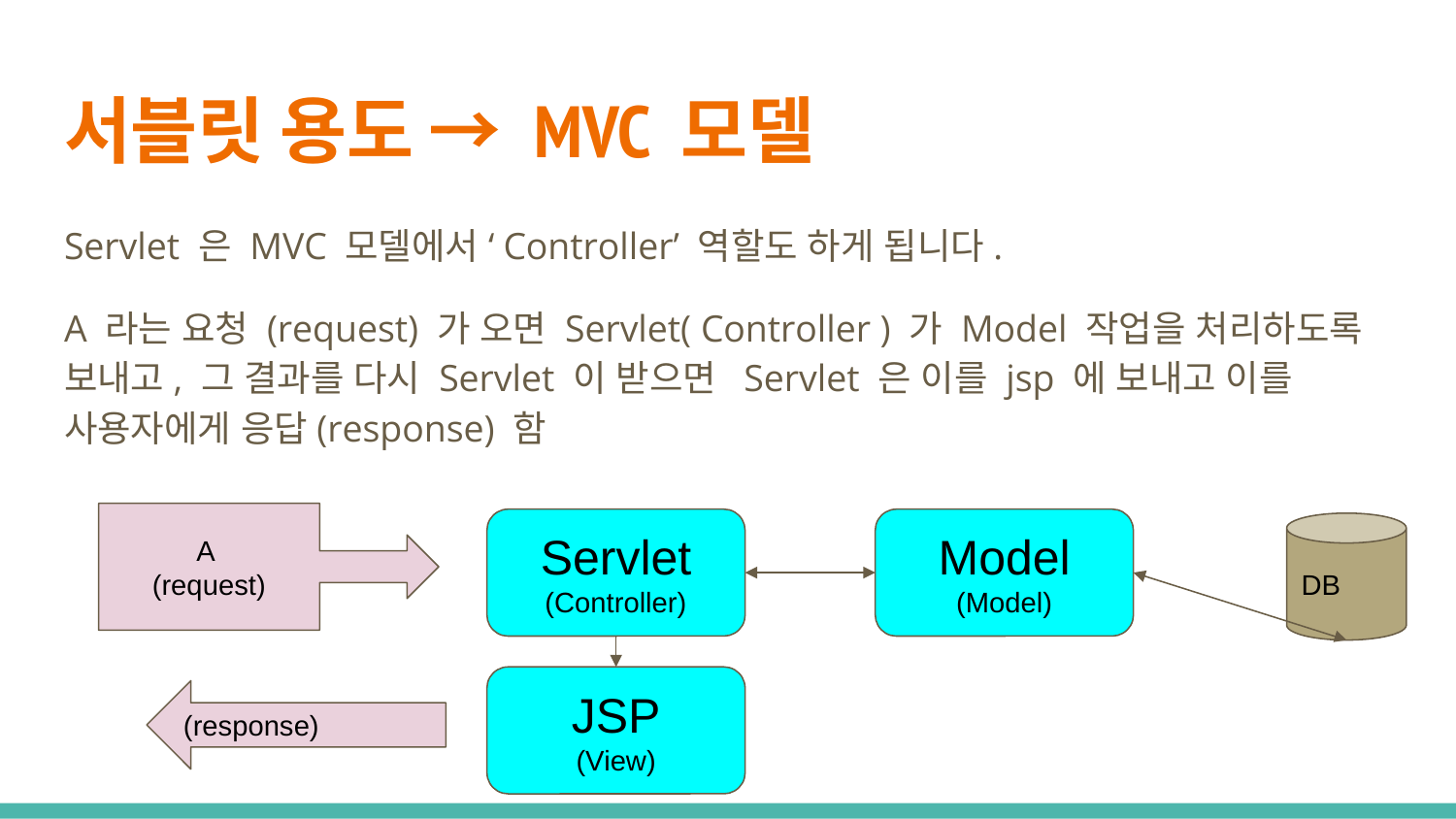

# 서블릿 용도 → MVC 모델
Servlet 은 MVC 모델에서 ‘Controller’ 역할도 하게 됩니다.
A 라는 요청 (request) 가 오면 Servlet( Controller ) 가 Model 작업을 처리하도록 보내고, 그 결과를 다시 Servlet 이 받으면  Servlet 은 이를 jsp 에 보내고 이를 사용자에게 응답(response) 함
A
(request)
Servlet
(Controller)
Model
(Model)
DB
JSP
(View)
(response)